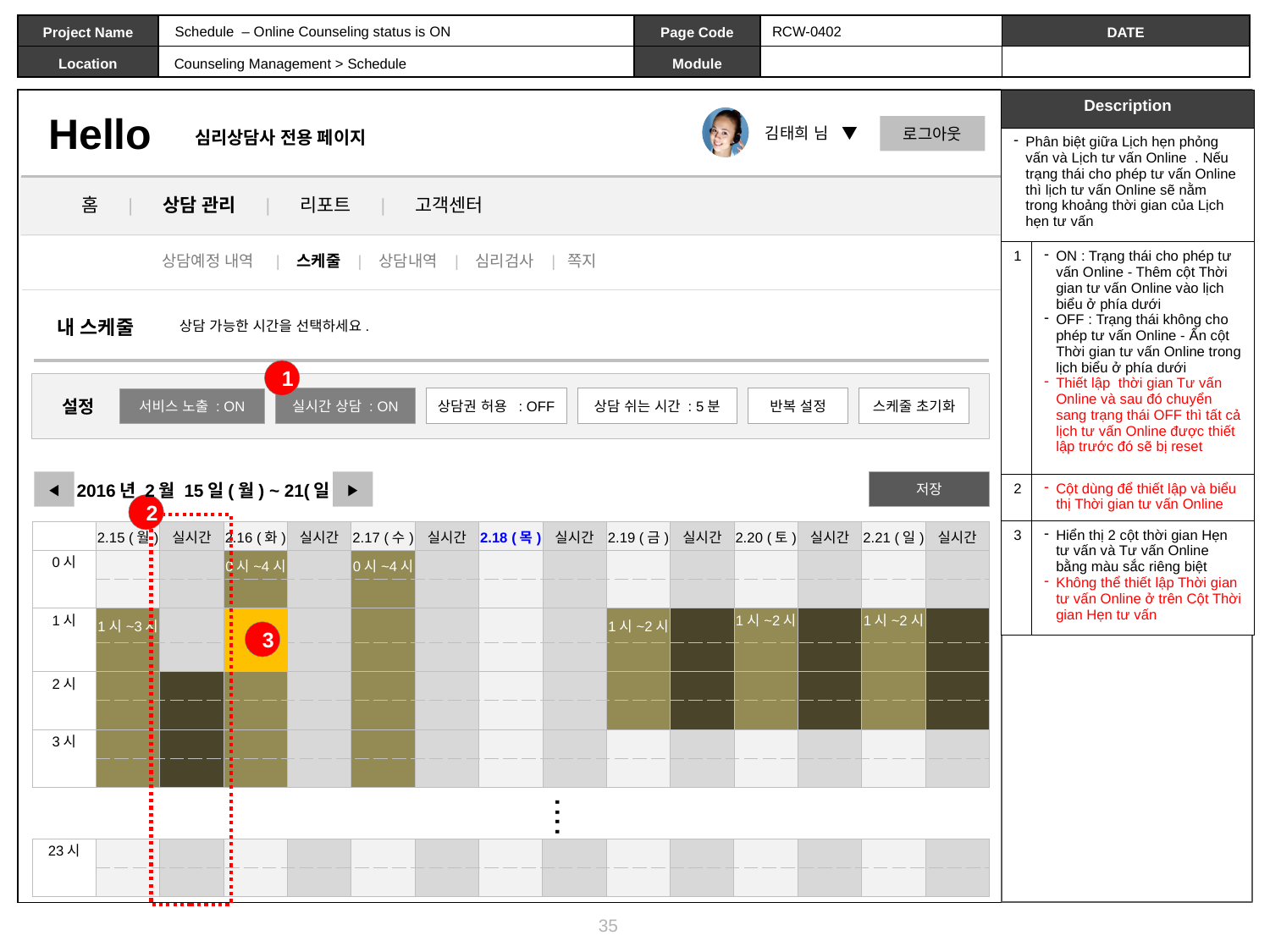

Schedule  – Online Counseling status is ON
RCW-0402
Counseling Management > Schedule
| Description |  |
| --- | --- |
| Phân biệt giữa Lịch hẹn phỏng vấn và Lịch tư vấn Online . Nếu trạng thái cho phép tư vấn Online thì lịch tư vấn Online sẽ nằm trong khoảng thời gian của Lịch hẹn tư vấn |  |
| 1 | ON : Trạng thái cho phép tư vấn Online - Thêm cột Thời gian tư vấn Online vào lịch biểu ở phía dưới OFF : Trạng thái không cho phép tư vấn Online - Ẩn cột Thời gian tư vấn Online trong lịch biểu ở phía dưới Thiết lập thời gian Tư vấn Online và sau đó chuyển sang trạng thái OFF thì tất cả lịch tư vấn Online được thiết lập trước đó sẽ bị reset |
| 2 | Cột dùng để thiết lập và biểu thị Thời gian tư vấn Online |
| 3 | Hiển thị 2 cột thời gian Hẹn tư vấn và Tư vấn Online bằng màu sắc riêng biệt Không thể thiết lập Thời gian tư vấn Online ở trên Cột Thời gian Hẹn tư vấn |
상담예정 내역    |   스케줄   |   상담내역   |   심리검사   |  쪽지
내 스케줄
상담 가능한 시간을 선택하세요.
1

실시간 상담 : ON
상담권 허용  : OFF
상담 쉬는 시간 : 5분
반복 설정
스케줄 초기화
서비스 노출 : ON
설정
◀
▶
저장
2016년 2월 15일(월) ~ 21(일)
2

|  | 2.15 (월) | 실시간 | 2.16 (화) | 실시간 | 2.17 (수) | 실시간 | 2.18 (목) | 실시간 | 2.19 (금) | 실시간 | 2.20 (토) | 실시간 | 2.21 (일) | 실시간 |
| --- | --- | --- | --- | --- | --- | --- | --- | --- | --- | --- | --- | --- | --- | --- |
| 0시 |  |  | 0시~4시 |  | 0시~4시 |  |  |  |  |  |  |  |  |  |
|  |  |  |  |  |  |  |  |  |  |  |  |  |  |  |
| 1시 | 1시~3시 |  |  |  |  |  |  |  | 1시~2시 |  | 1시~2시 |  | 1시~2시 |  |
|  |  |  |  |  |  |  |  |  |  |  |  |  |  |  |
| 2시 |  |  |  |  |  |  |  |  |  |  |  |  |  |  |
|  |  |  |  |  |  |  |  |  |  |  |  |  |  |  |
| 3시 |  |  |  |  |  |  |  |  |  |  |  |  |  |  |
|  |  |  |  |  |  |  |  |  |  |  |  |  |  |  |
3
....
| 23시 |  |  |  |  |  |  |  |  |  |  |  |  |  |  |
| --- | --- | --- | --- | --- | --- | --- | --- | --- | --- | --- | --- | --- | --- | --- |
|  |  |  |  |  |  |  |  |  |  |  |  |  |  |  |
35